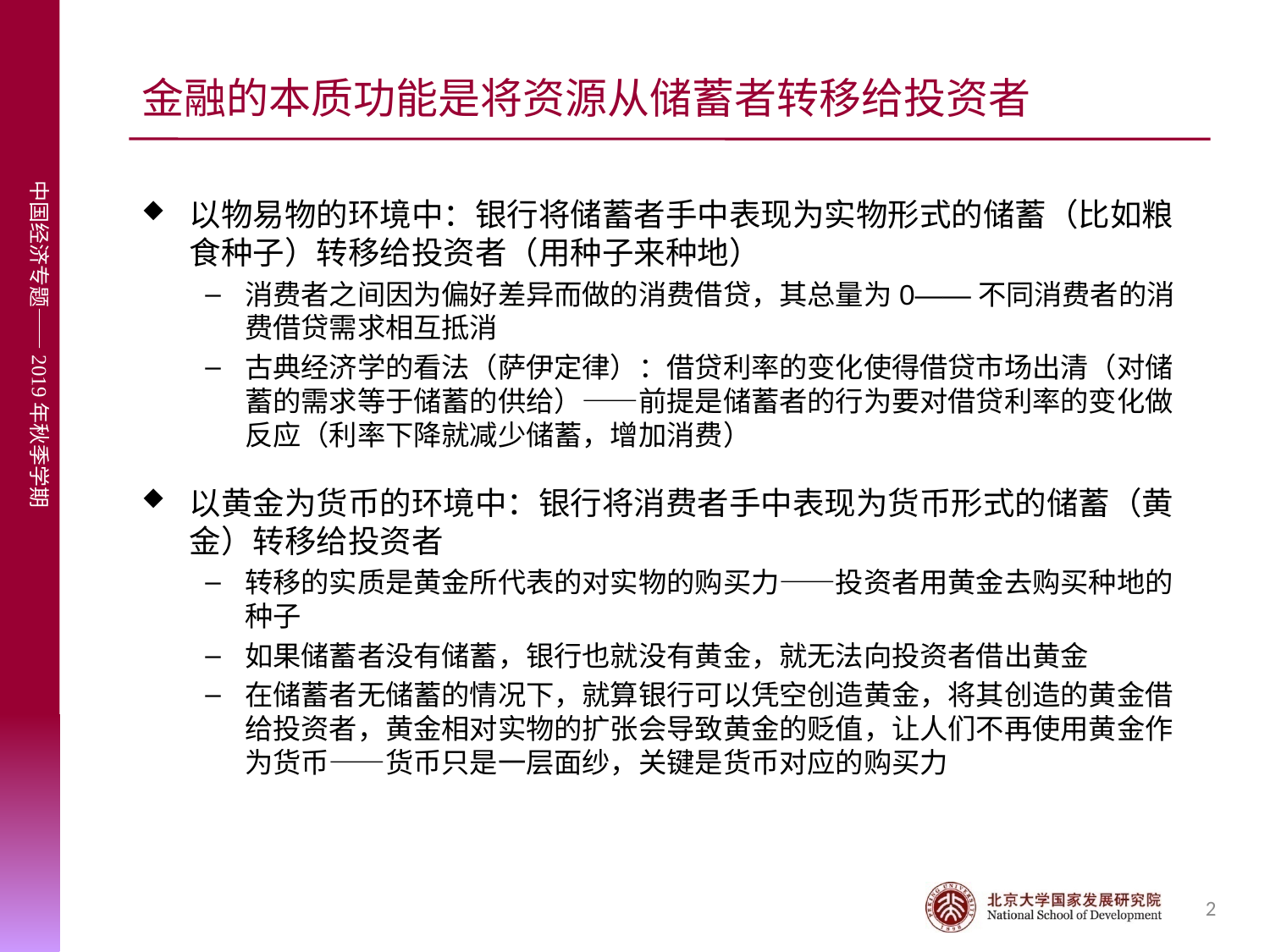

# 金融的本质功能是将资源从储蓄者转移给投资者
以物易物的环境中：银行将储蓄者手中表现为实物形式的储蓄（比如粮食种子）转移给投资者（用种子来种地）
消费者之间因为偏好差异而做的消费借贷，其总量为0——不同消费者的消费借贷需求相互抵消
古典经济学的看法（萨伊定律）：借贷利率的变化使得借贷市场出清（对储蓄的需求等于储蓄的供给）——前提是储蓄者的行为要对借贷利率的变化做反应（利率下降就减少储蓄，增加消费）
以黄金为货币的环境中：银行将消费者手中表现为货币形式的储蓄（黄金）转移给投资者
转移的实质是黄金所代表的对实物的购买力——投资者用黄金去购买种地的种子
如果储蓄者没有储蓄，银行也就没有黄金，就无法向投资者借出黄金
在储蓄者无储蓄的情况下，就算银行可以凭空创造黄金，将其创造的黄金借给投资者，黄金相对实物的扩张会导致黄金的贬值，让人们不再使用黄金作为货币——货币只是一层面纱，关键是货币对应的购买力
2